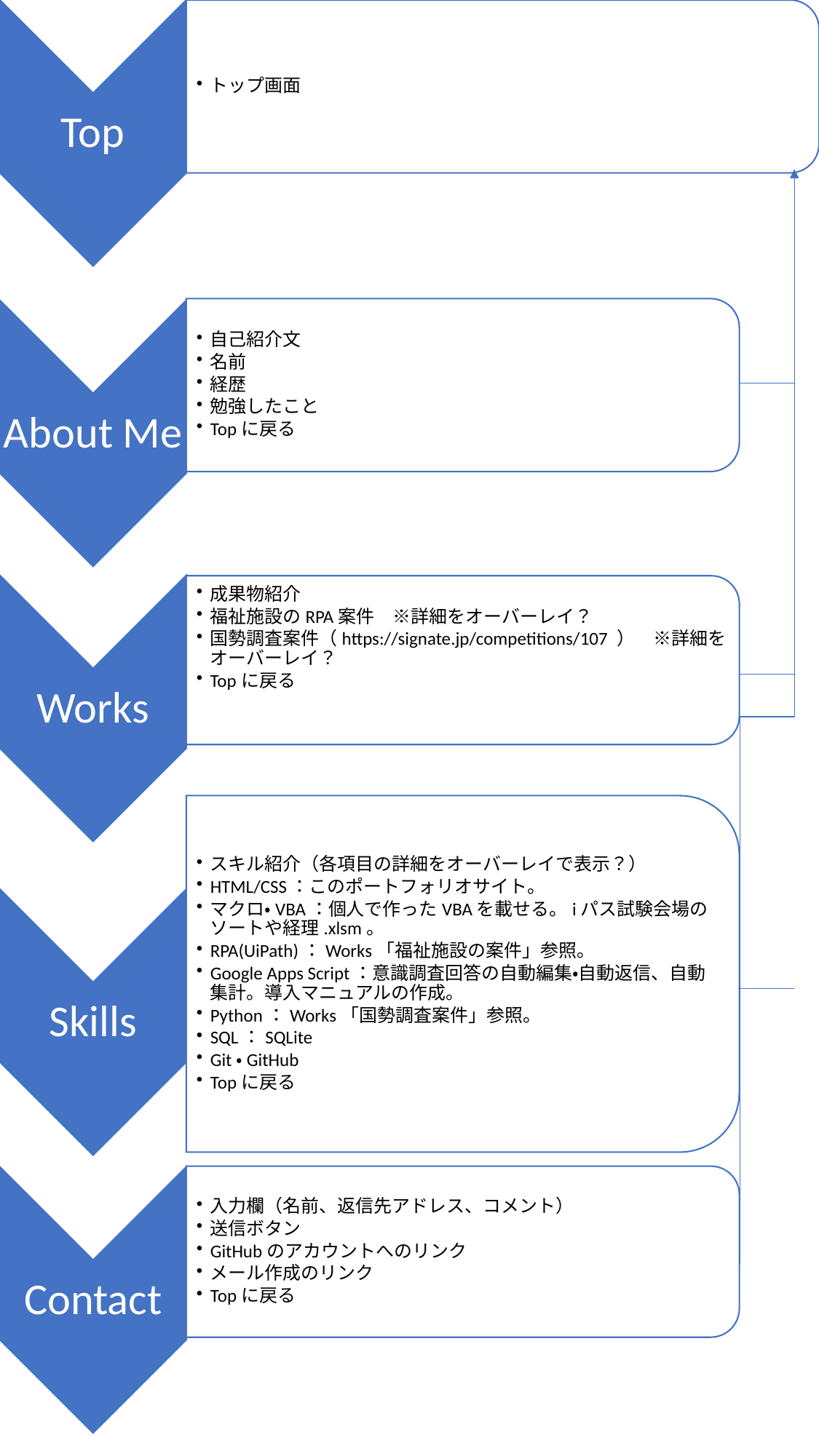

Top
トップ画面
About Me
自己紹介文
名前
経歴
勉強したこと
Topに戻る
Works
成果物紹介
福祉施設のRPA案件　※詳細をオーバーレイ？
国勢調査案件（https://signate.jp/competitions/107 ）　※詳細をオーバーレイ？
Topに戻る

Skills
スキル紹介（各項目の詳細をオーバーレイで表示？）
HTML/CSS：このポートフォリオサイト。
マクロ・VBA：個人で作ったVBAを載せる。iパス試験会場のソートや経理.xlsm。
RPA(UiPath)：Works「福祉施設の案件」参照。
Google Apps Script：意識調査回答の自動編集・自動返信、自動集計。導入マニュアルの作成。
Python：Works「国勢調査案件」参照。
SQL：SQLite
Git・GitHub
Topに戻る
Contact
入力欄（名前、返信先アドレス、コメント）
送信ボタン
GitHubのアカウントへのリンク
メール作成のリンク
Topに戻る